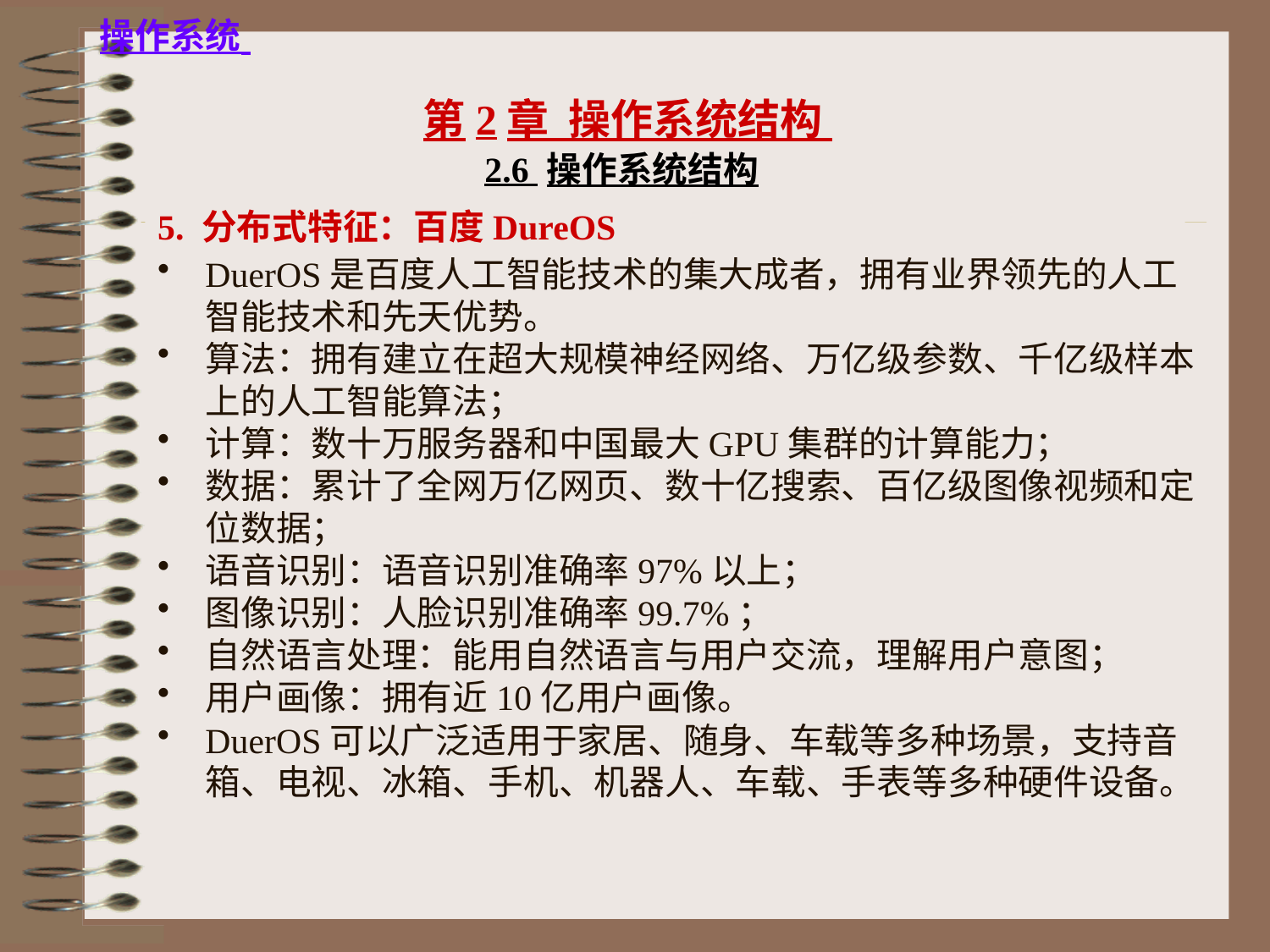

2.6 操作系统结构
5. 分布式特征：百度DureOS
DuerOS是百度人工智能技术的集大成者，拥有业界领先的人工智能技术和先天优势。
算法：拥有建立在超大规模神经网络、万亿级参数、千亿级样本上的人工智能算法；
计算：数十万服务器和中国最大GPU集群的计算能力；
数据：累计了全网万亿网页、数十亿搜索、百亿级图像视频和定位数据；
语音识别：语音识别准确率97%以上；
图像识别：人脸识别准确率99.7%；
自然语言处理：能用自然语言与用户交流，理解用户意图；
用户画像：拥有近10亿用户画像。
DuerOS可以广泛适用于家居、随身、车载等多种场景，支持音箱、电视、冰箱、手机、机器人、车载、手表等多种硬件设备。